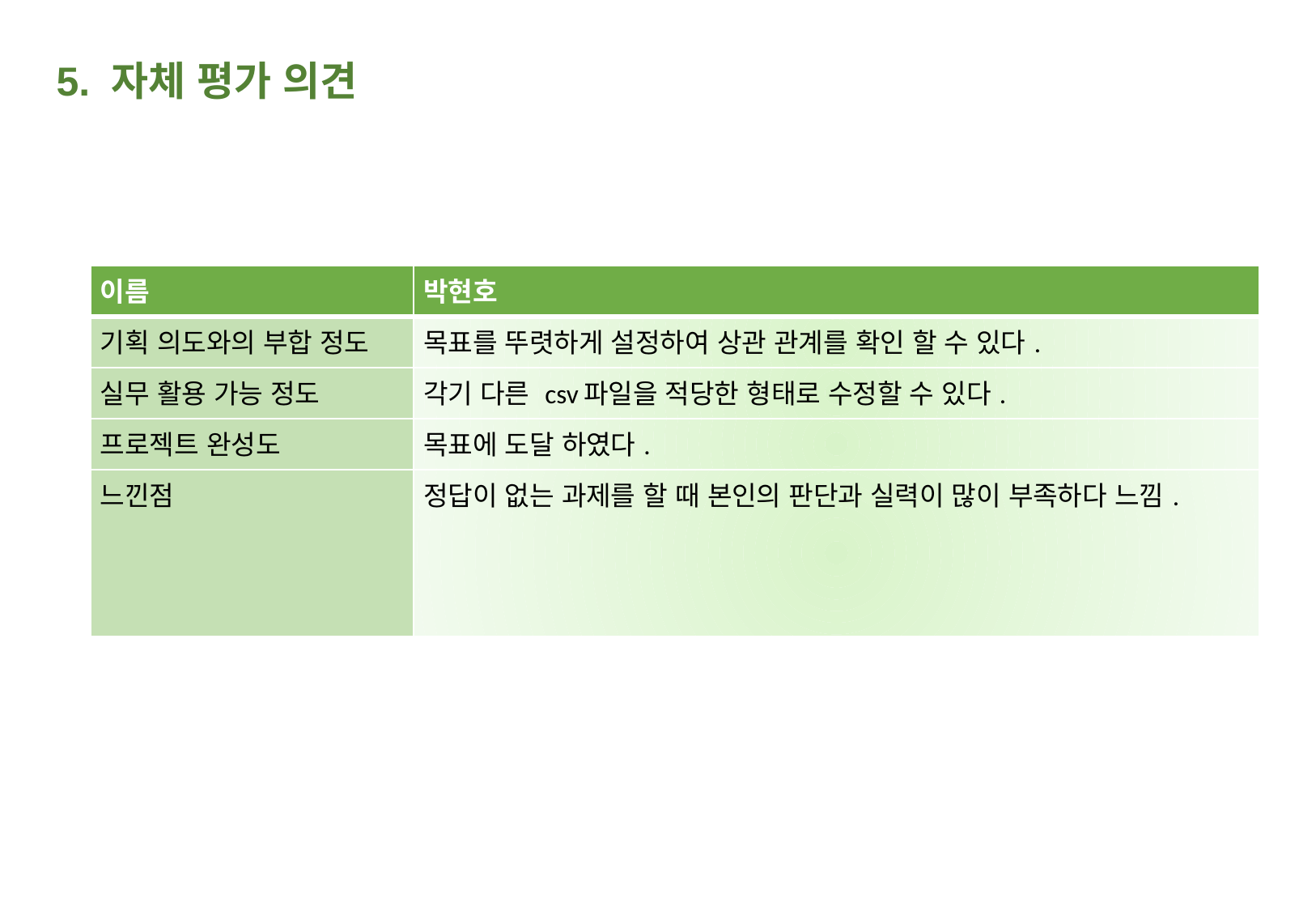

5. 자체 평가 의견
| 이름 | 박현호 |
| --- | --- |
| 기획 의도와의 부합 정도 | 목표를 뚜렷하게 설정하여 상관 관계를 확인 할 수 있다. |
| 실무 활용 가능 정도 | 각기 다른 csv파일을 적당한 형태로 수정할 수 있다. |
| 프로젝트 완성도 | 목표에 도달 하였다. |
| 느낀점 | 정답이 없는 과제를 할 때 본인의 판단과 실력이 많이 부족하다 느낌. |
STEP. 5